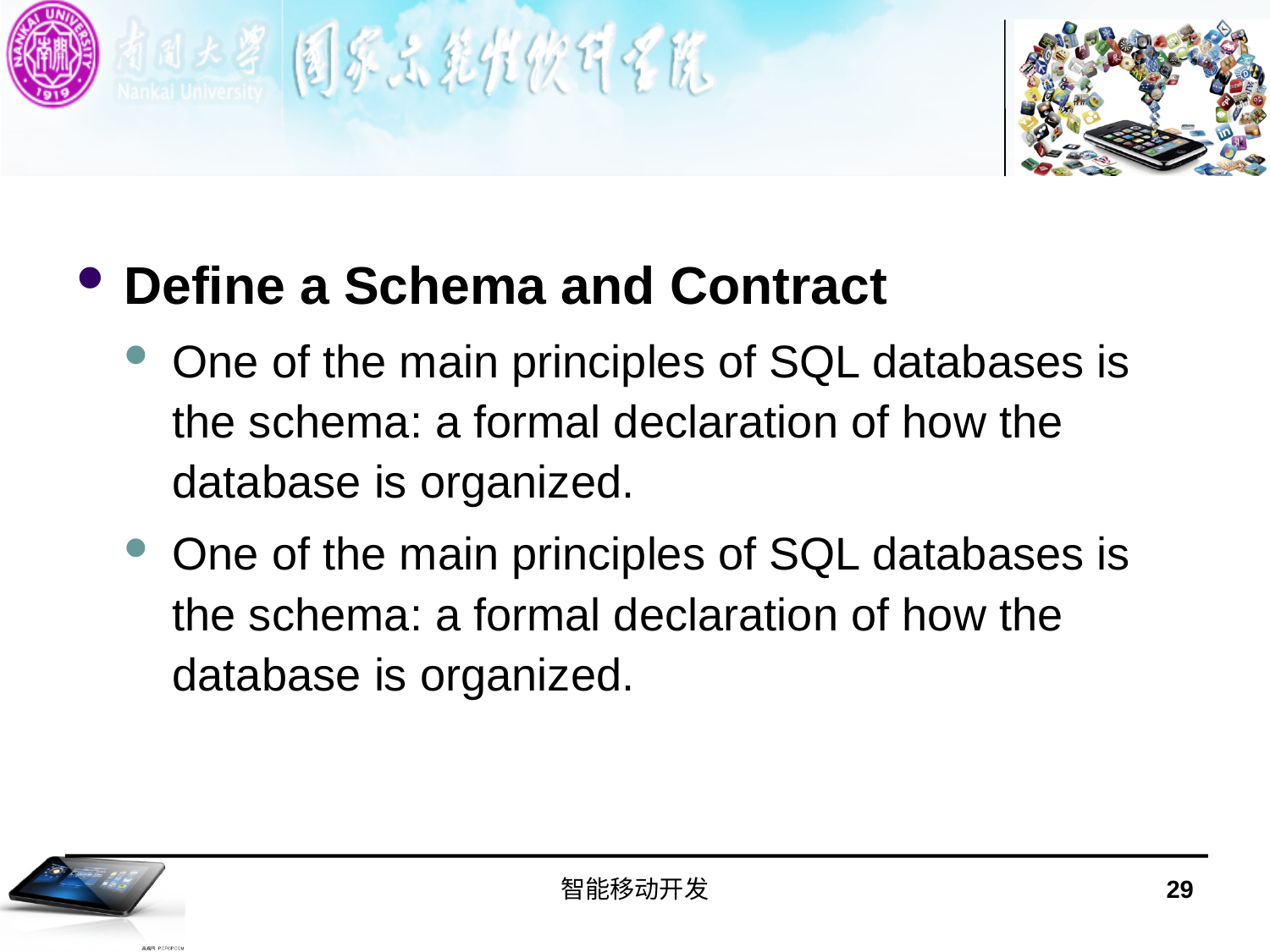

#
Define a Schema and Contract
One of the main principles of SQL databases is the schema: a formal declaration of how the database is organized.
One of the main principles of SQL databases is the schema: a formal declaration of how the database is organized.

智能移动开发
29